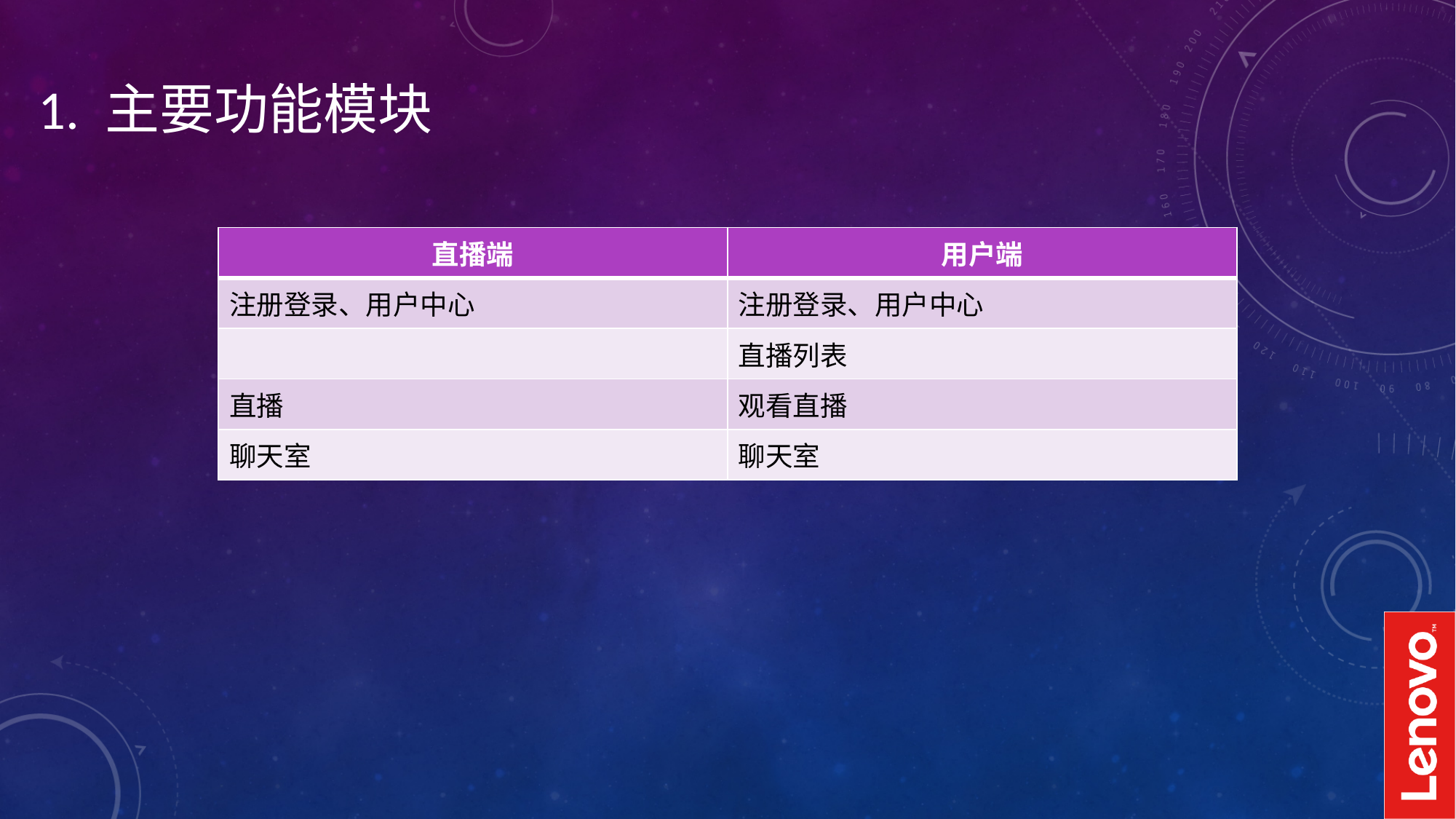

# 1. 主要功能模块
| 直播端 | 用户端 |
| --- | --- |
| 注册登录、用户中心 | 注册登录、用户中心 |
|  | 直播列表 |
| 直播 | 观看直播 |
| 聊天室 | 聊天室 |